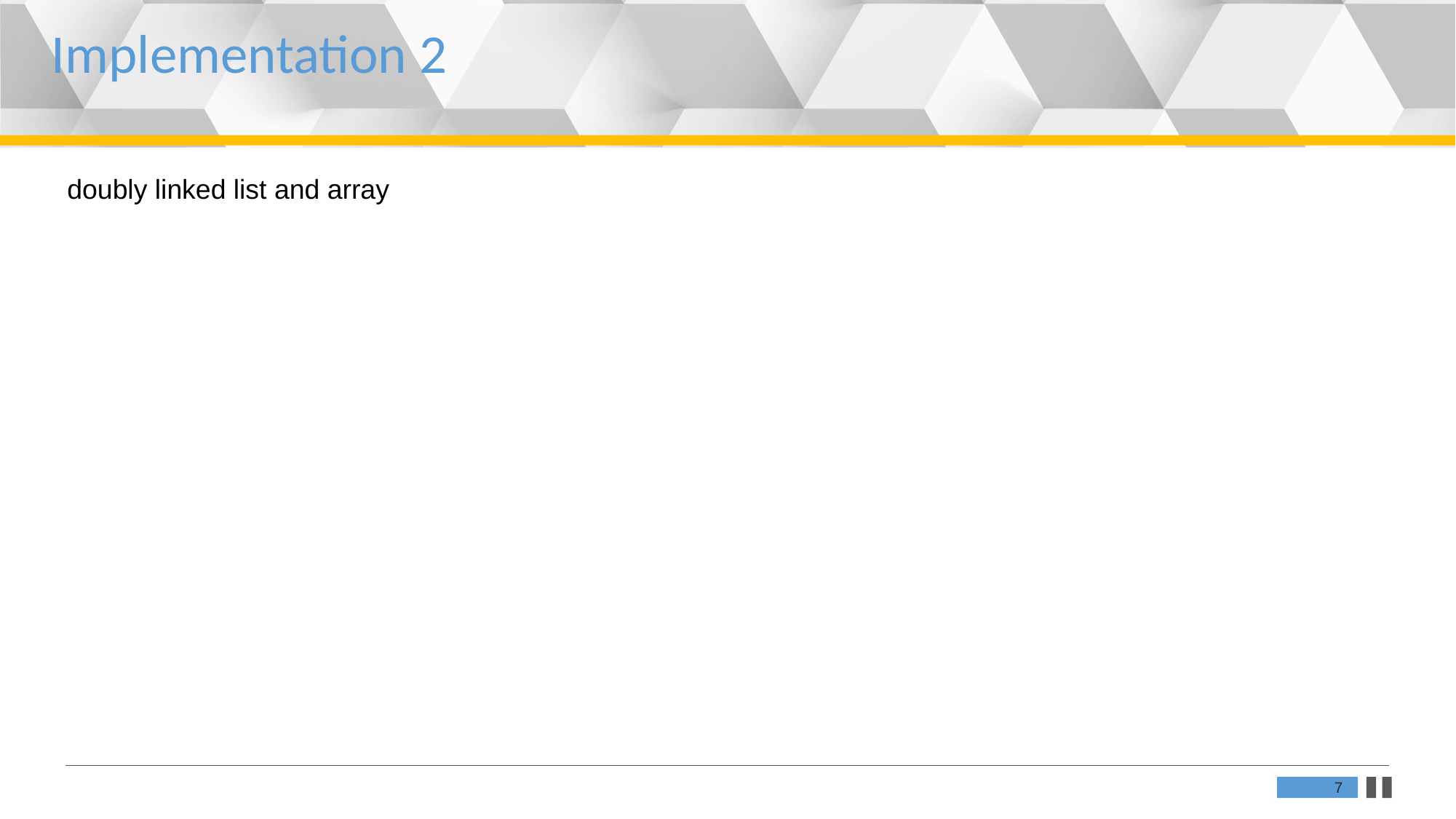

更多精品PPT模板下载：https://shop162430736.taobao.com
Implementation 2
doubly linked list and array
7